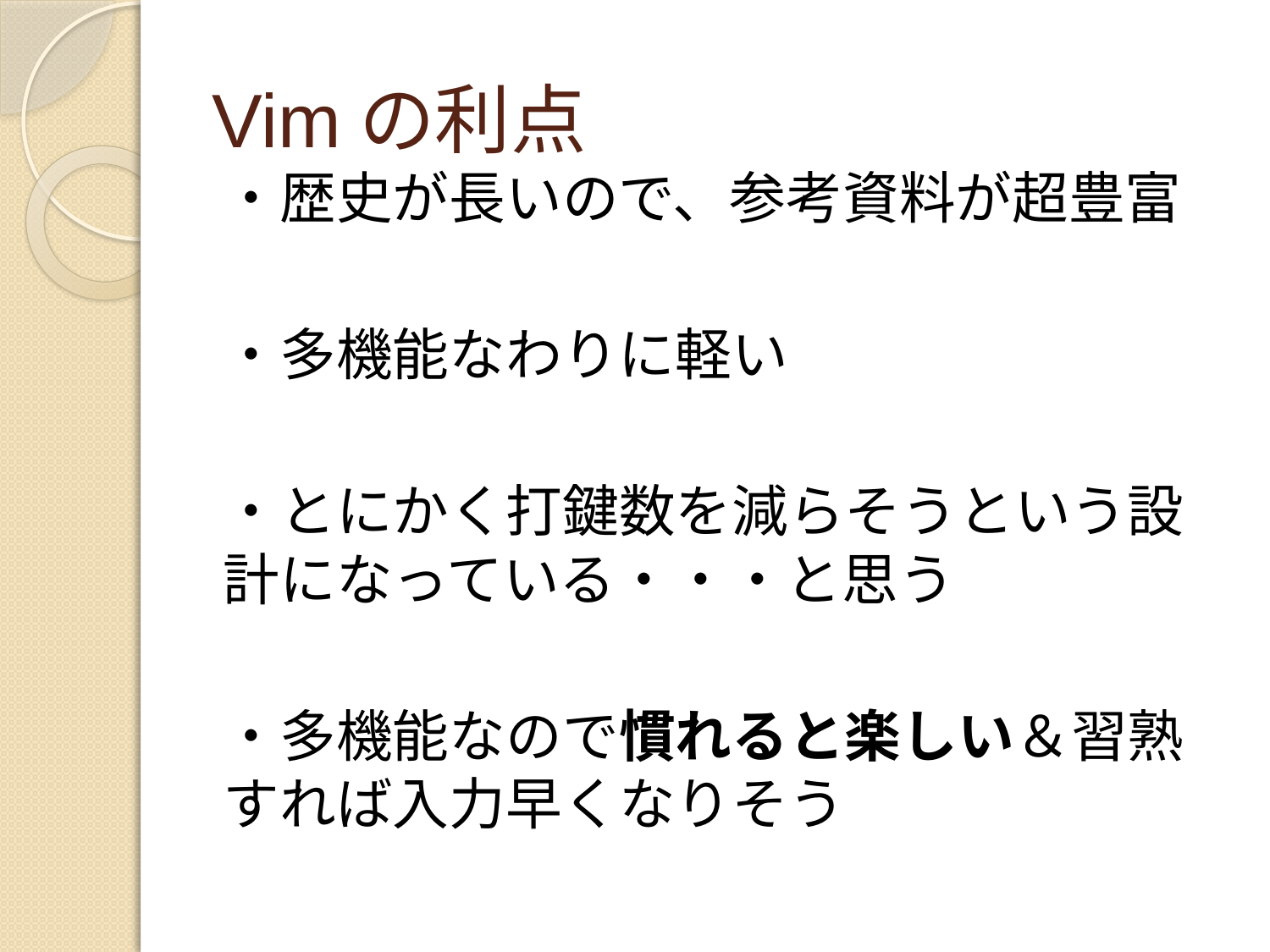

# Vimの利点
・歴史が長いので、参考資料が超豊富

・多機能なわりに軽い

・とにかく打鍵数を減らそうという設計になっている・・・と思う

・多機能なので慣れると楽しい＆習熟すれば入力早くなりそう